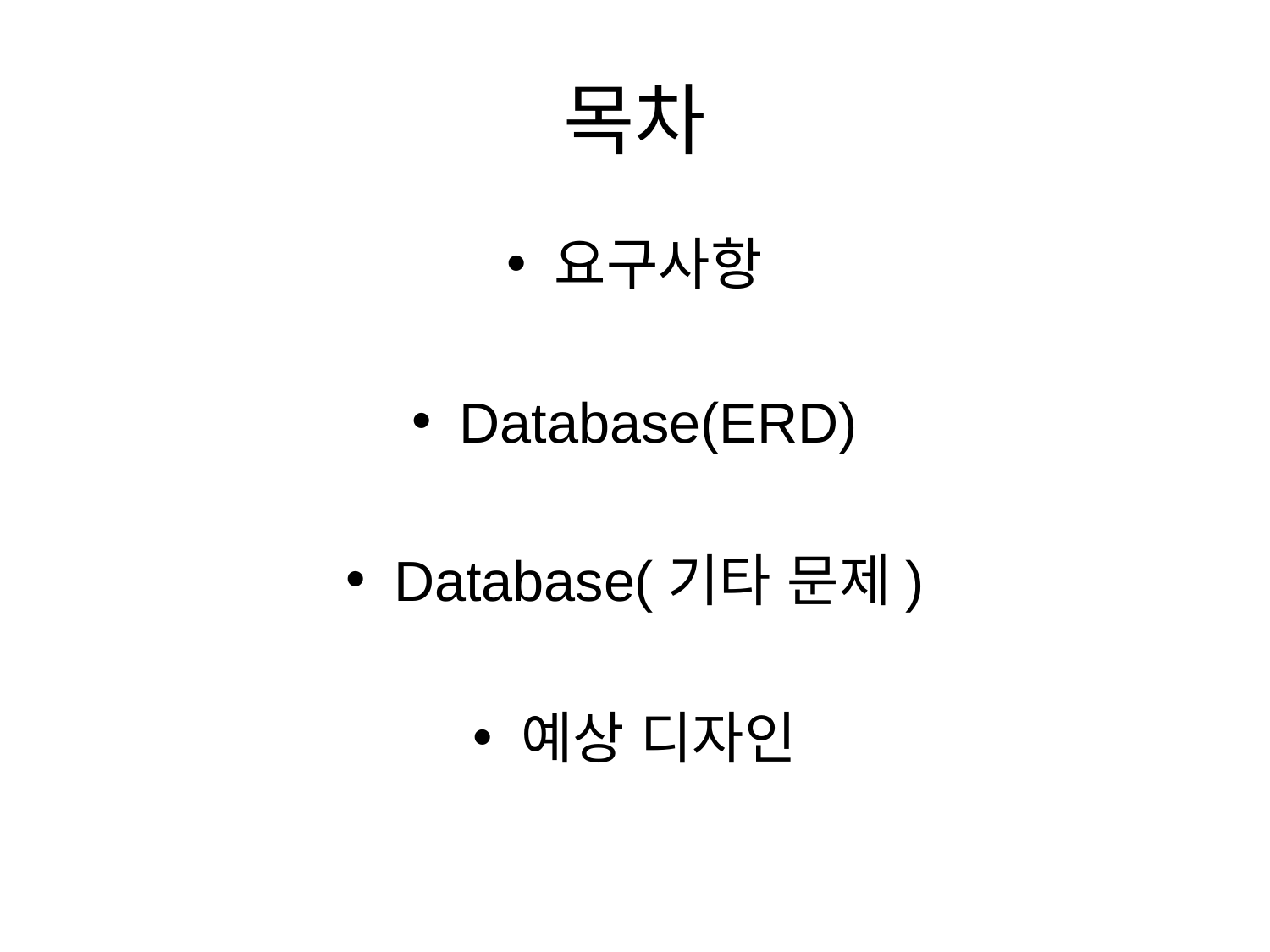

# 목차
요구사항

Database(ERD)

Database(기타 문제)

예상 디자인